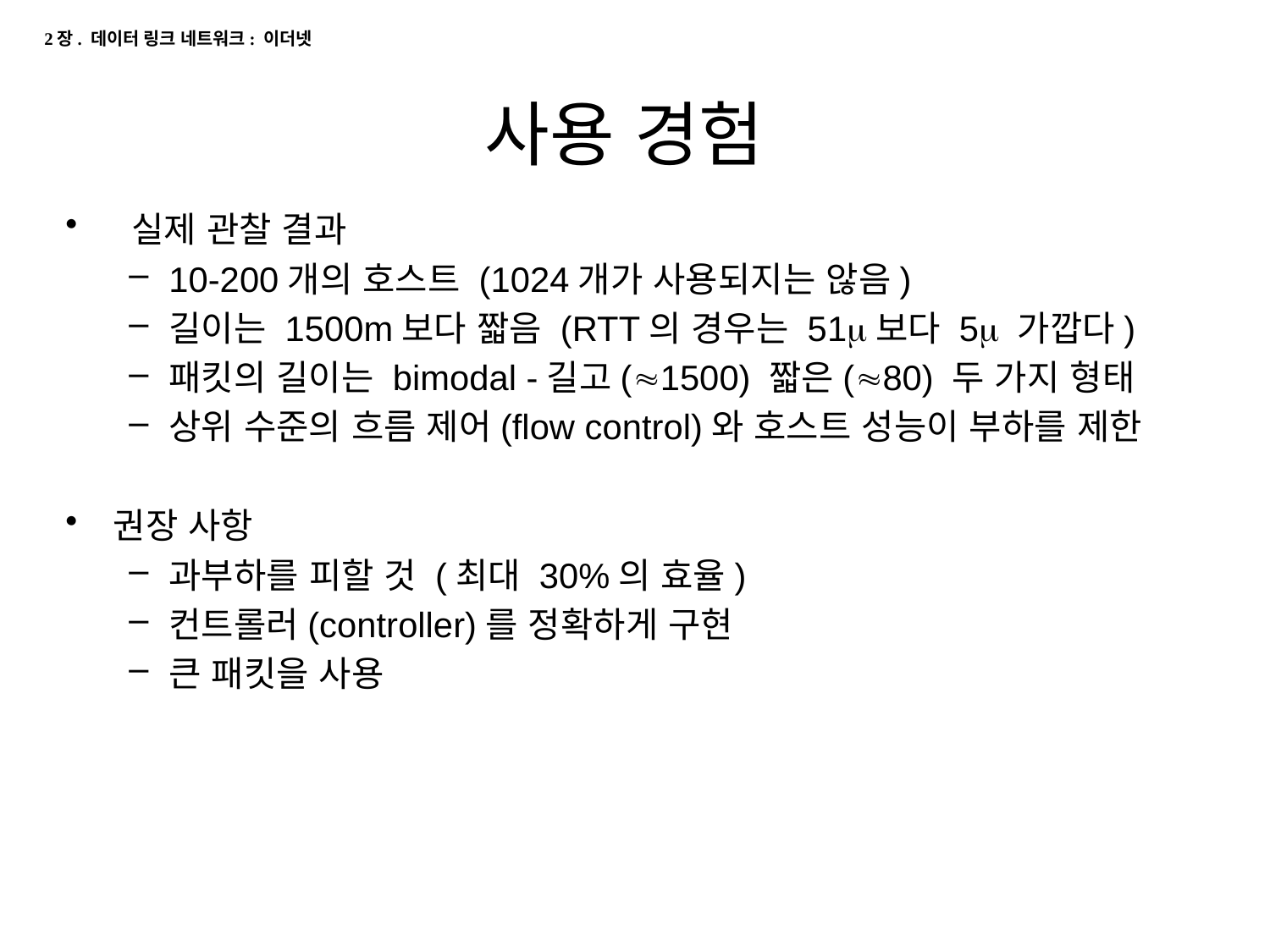

2장. 데이터 링크 네트워크: 이더넷
# 사용 경험
 실제 관찰 결과
10-200개의 호스트 (1024개가 사용되지는 않음)
길이는 1500m보다 짧음 (RTT의 경우는 51μ보다 5μ 가깝다)
패킷의 길이는 bimodal -길고(≈1500) 짧은(≈80) 두 가지 형태
상위 수준의 흐름 제어(flow control)와 호스트 성능이 부하를 제한

권장 사항
과부하를 피할 것 (최대 30%의 효율)
컨트롤러(controller)를 정확하게 구현
큰 패킷을 사용